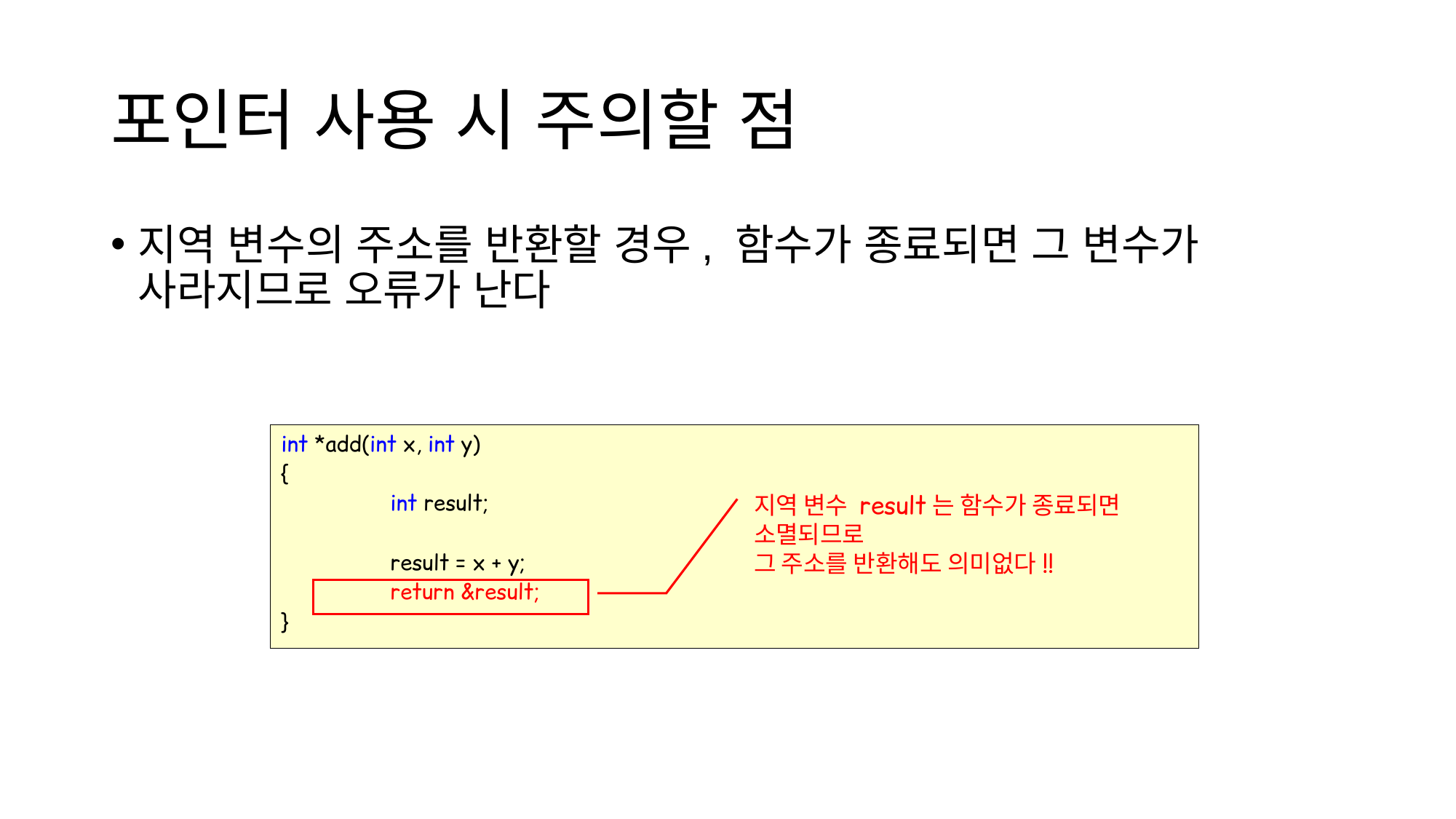

포인터 사용 시 주의할 점
지역 변수의 주소를 반환할 경우, 함수가 종료되면 그 변수가 사라지므로 오류가 난다
int *add(int x, int y)
{
	int result;

	result = x + y;
	return &result;
}
지역 변수 result는 함수가 종료되면 소멸되므로
그 주소를 반환해도 의미없다!!